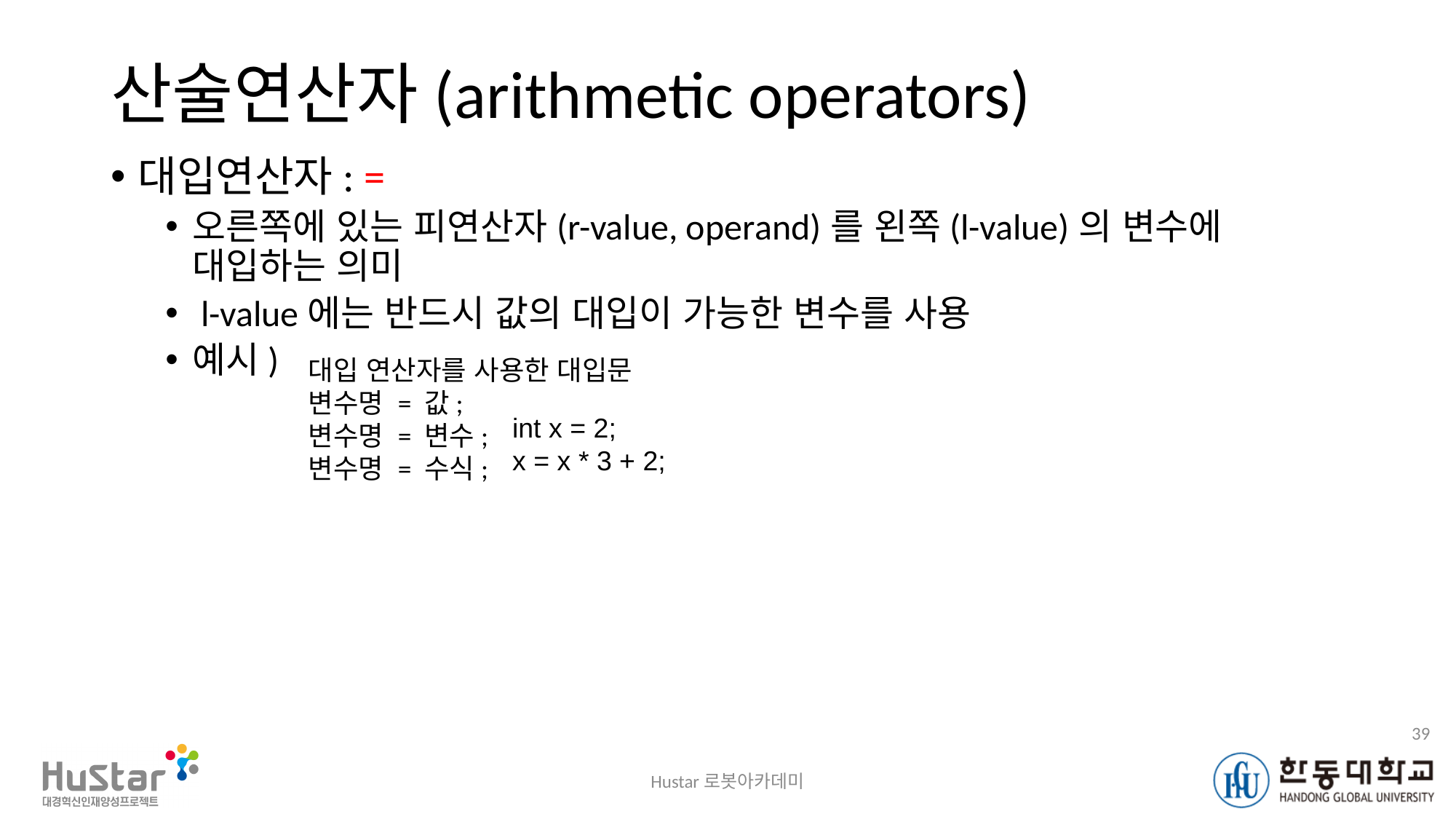

# 산술연산자(arithmetic operators)
대입연산자: =
오른쪽에 있는 피연산자(r-value, operand)를 왼쪽(l-value)의 변수에 대입하는 의미
 l-value에는 반드시 값의 대입이 가능한 변수를 사용
예시)

대입 연산자를 사용한 대입문
변수명 = 값;
변수명 = 변수;
변수명 = 수식;
int x = 2;
x = x * 3 + 2;
39
Hustar로봇아카데미